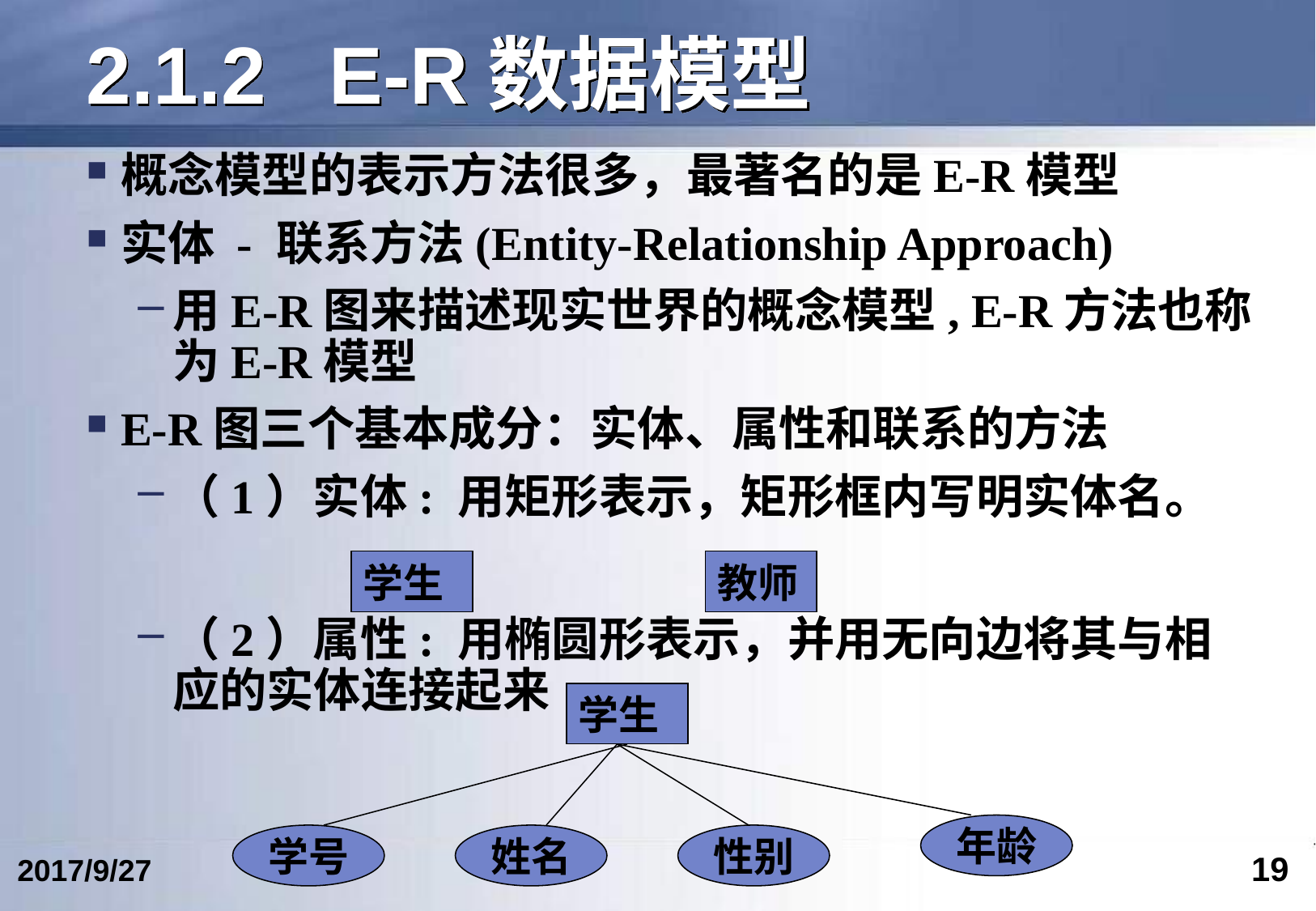

# 2.1.2	E-R数据模型
概念模型的表示方法很多，最著名的是E-R模型
实体 - 联系方法(Entity-Relationship Approach)
用E-R图来描述现实世界的概念模型, E-R方法也称为E-R模型
E-R图三个基本成分：实体、属性和联系的方法
（1）实体: 用矩形表示，矩形框内写明实体名。

（2）属性: 用椭圆形表示，并用无向边将其与相应的实体连接起来
学生
教师
学生

年龄
学号
姓名
性别
19
2017/9/27